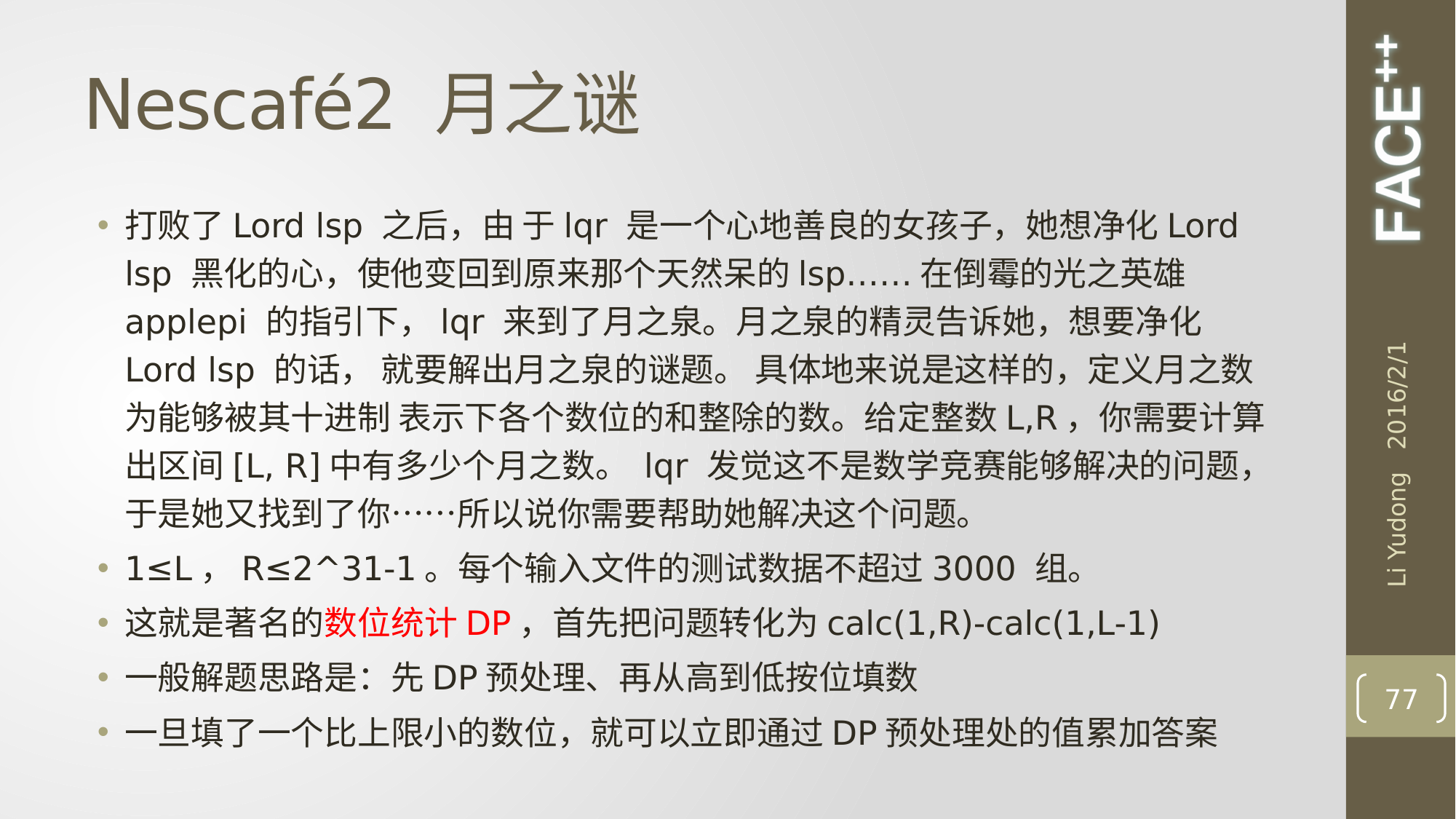

# Nescafé2 月之谜
打败了Lord lsp 之后，由 于lqr 是一个心地善良的女孩子，她想净化Lord lsp 黑化的心，使他变回到原来那个天然呆的lsp……在倒霉的光之英雄applepi 的指引下，lqr 来到了月之泉。月之泉的精灵告诉她，想要净化Lord lsp 的话， 就要解出月之泉的谜题。 具体地来说是这样的，定义月之数为能够被其十进制 表示下各个数位的和整除的数。给定整数L,R，你需要计算出区间[L, R]中有多少个月之数。 lqr 发觉这不是数学竞赛能够解决的问题，于是她又找到了你……所以说你需要帮助她解决这个问题。
1≤L，R≤2^31-1。每个输入文件的测试数据不超过3000 组。
这就是著名的数位统计DP，首先把问题转化为calc(1,R)-calc(1,L-1)
一般解题思路是：先DP预处理、再从高到低按位填数
一旦填了一个比上限小的数位，就可以立即通过DP预处理处的值累加答案

2016/2/1
Li Yudong
77